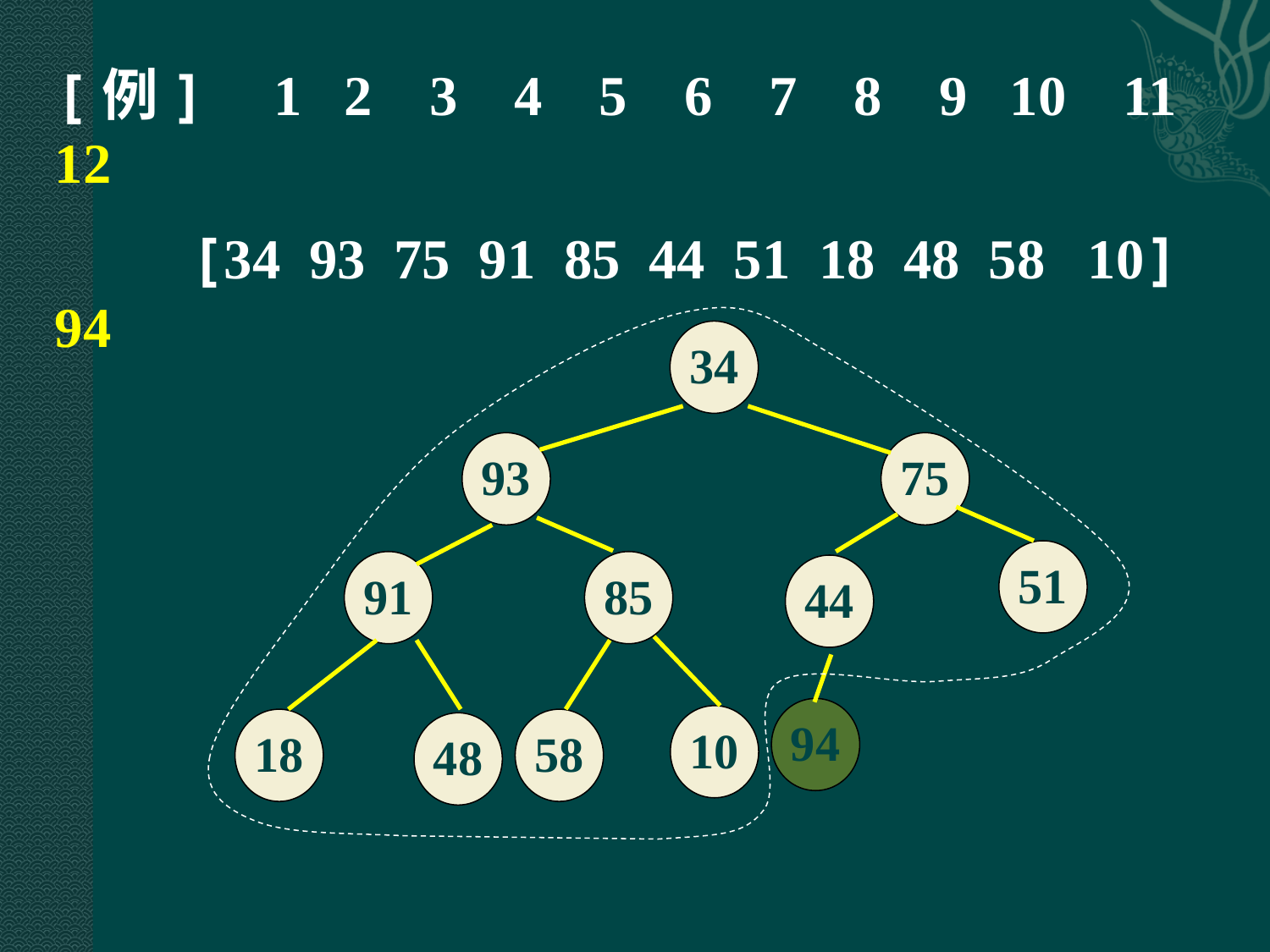

[例]  1   2    3    4    5    6    7    8    9   10    11   12
    [34  93  75  91  85  44  51  18  48  58   10]  94

34

93
75

51
91
85
44

94
10
18
58
48